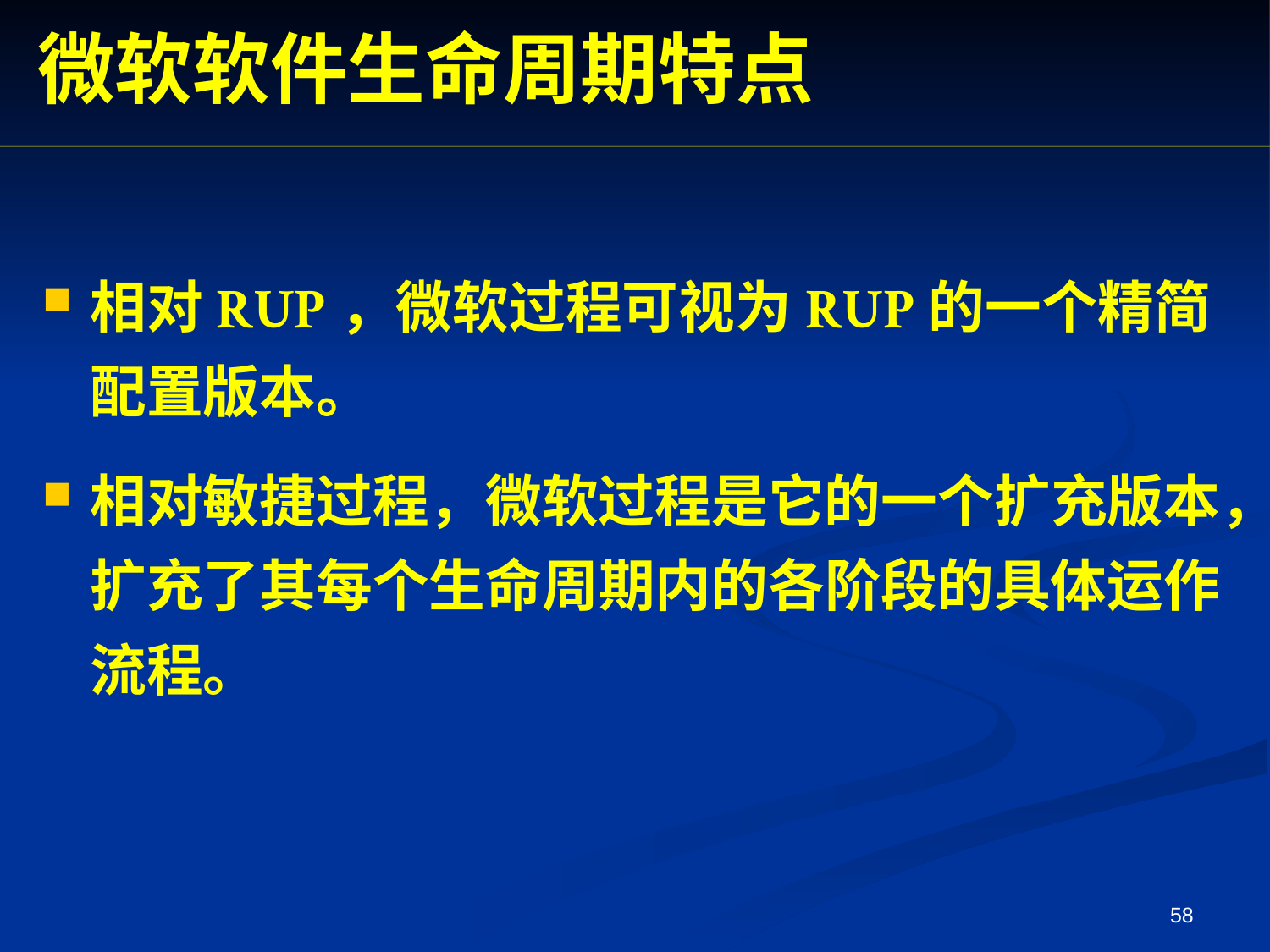

微软软件生命周期特点

相对RUP，微软过程可视为RUP的一个精简配置版本。
相对敏捷过程，微软过程是它的一个扩充版本，扩充了其每个生命周期内的各阶段的具体运作流程。
58